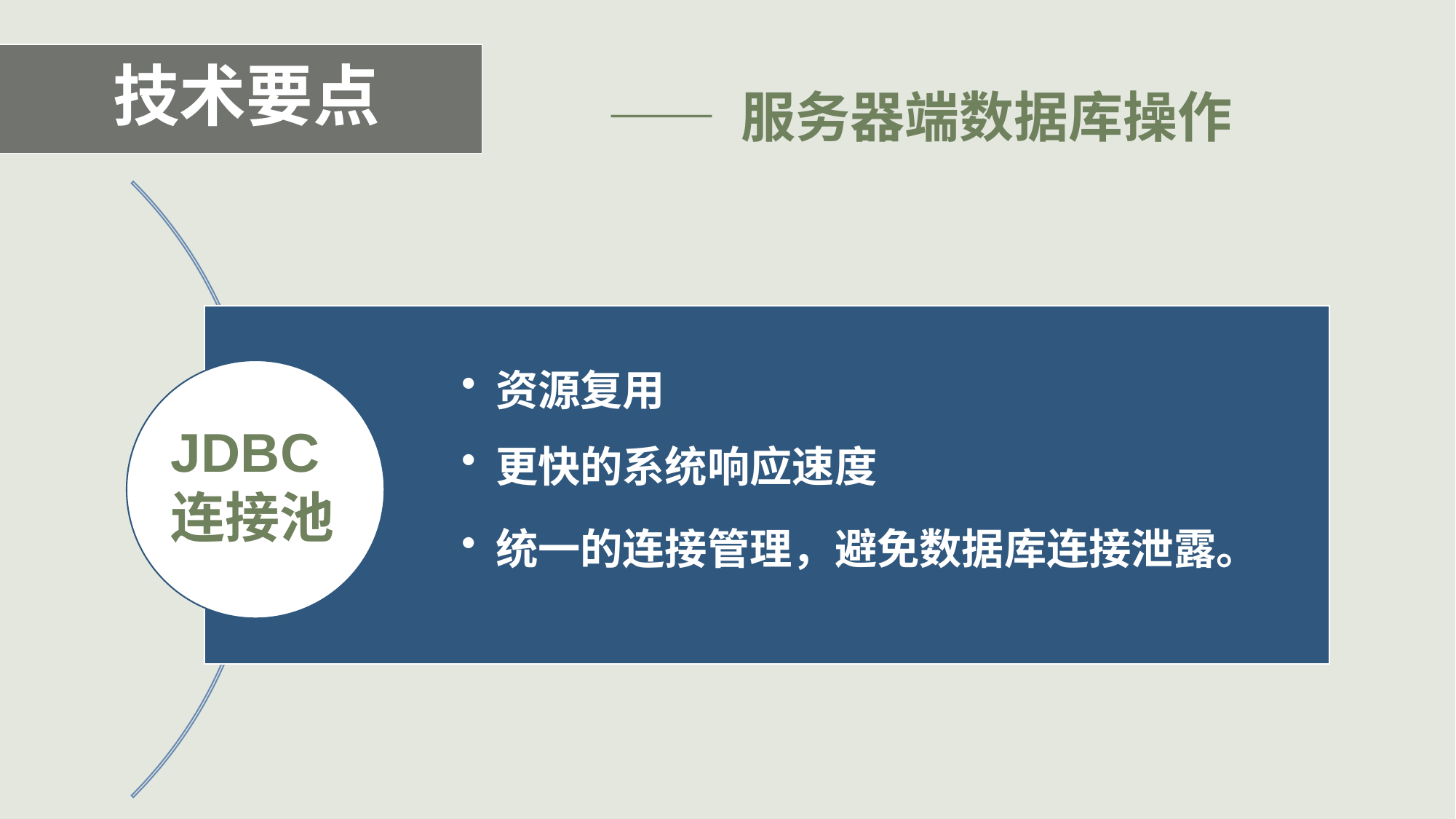

技术要点
—— 服务器端数据库操作

资源复用
更快的系统响应速度
统一的连接管理，避免数据库连接泄露。
JDBC
连接池